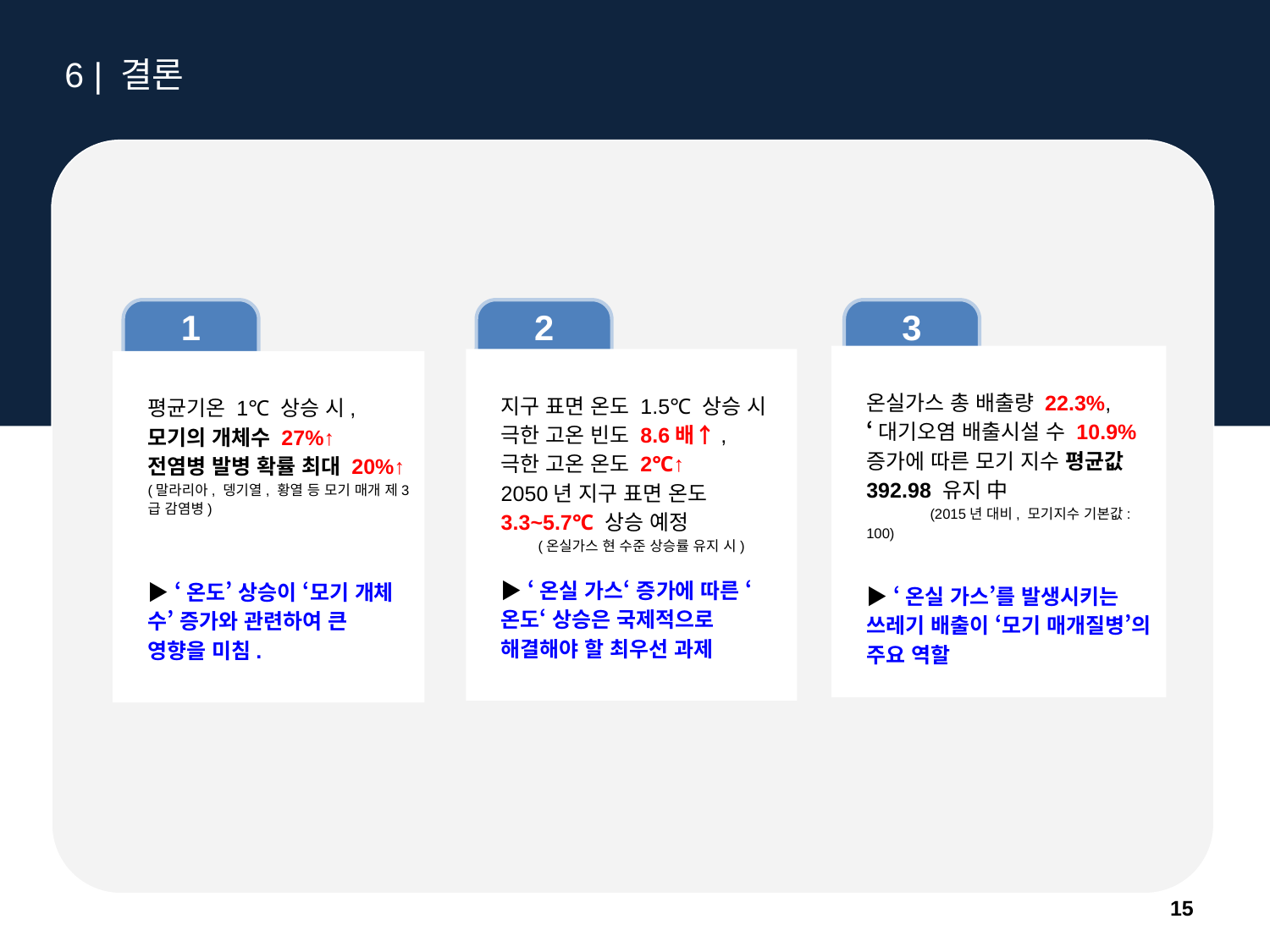

6 | 결론

1
2
3
온실가스 총 배출량 22.3%,
‘대기오염 배출시설 수 10.9% 증가에 따른 모기 지수 평균값 392.98 유지 中                                                    (2015년 대비, 모기지수 기본값: 100)

▶ ‘온실 가스’를 발생시키는 쓰레기 배출이 ‘모기 매개질병’의 주요 역할
지구 표면 온도 1.5℃ 상승 시 극한 고온 빈도 8.6배↑,
극한 고온 온도 2℃↑
2050년 지구 표면 온도 3.3~5.7℃ 상승 예정
(온실가스 현 수준 상승률 유지 시)

▶ ‘온실 가스‘ 증가에 따른 ‘온도‘ 상승은 국제적으로 해결해야 할 최우선 과제
평균기온 1℃ 상승 시,
모기의 개체수 27%↑
전염병 발병 확률 최대 20%↑
(말라리아, 뎅기열, 황열 등 모기 매개 제3급 감염병)

▶ ‘온도’ 상승이 ‘모기 개체 수’ 증가와 관련하여 큰 영향을 미침.
15